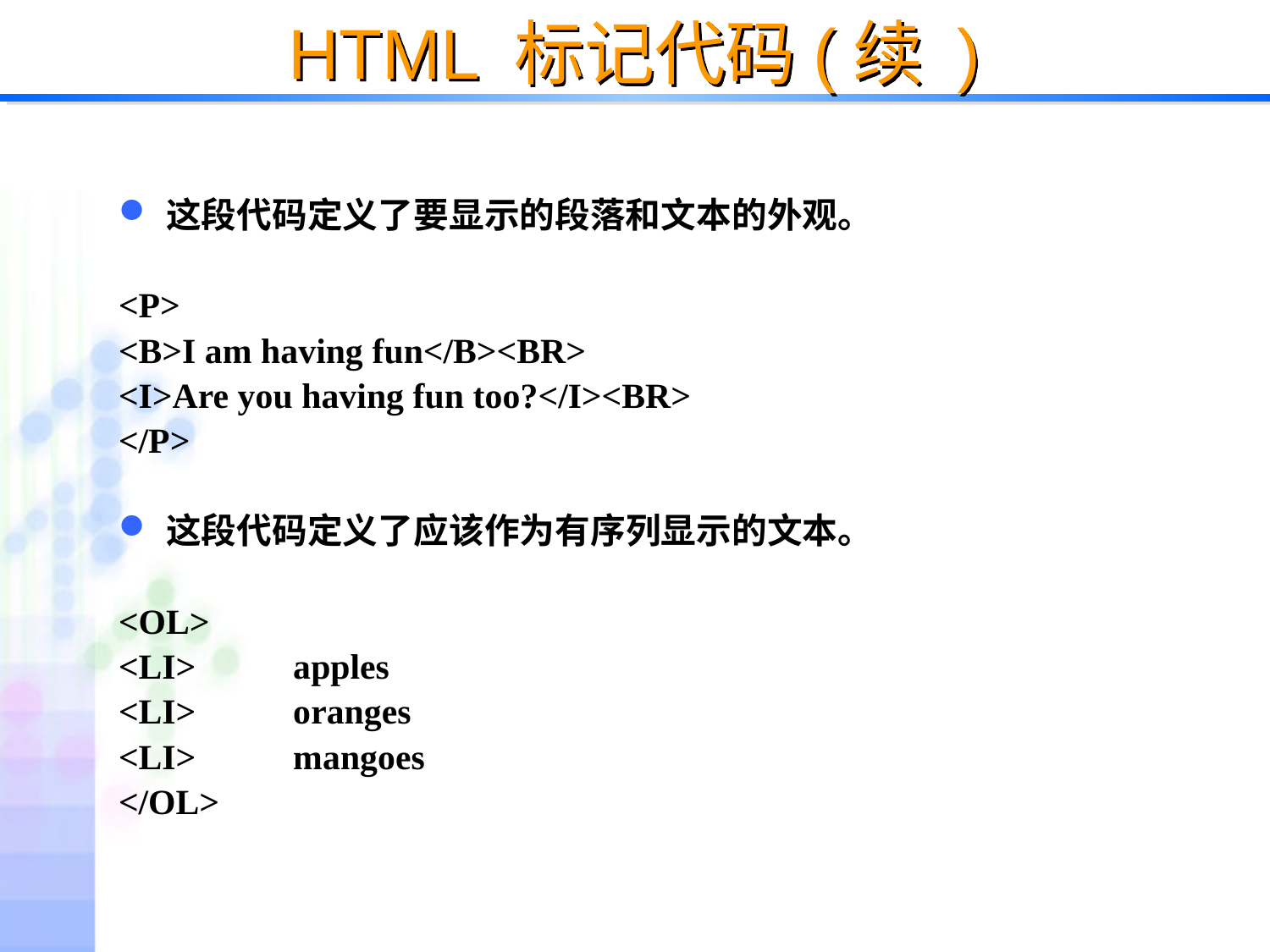

# HTML 标记代码(续 )
这段代码定义了要显示的段落和文本的外观。

<P>
<B>I am having fun</B><BR>
<I>Are you having fun too?</I><BR>
</P>

这段代码定义了应该作为有序列显示的文本。

<OL>
<LI>	apples
<LI>	oranges
<LI>	mangoes
</OL>